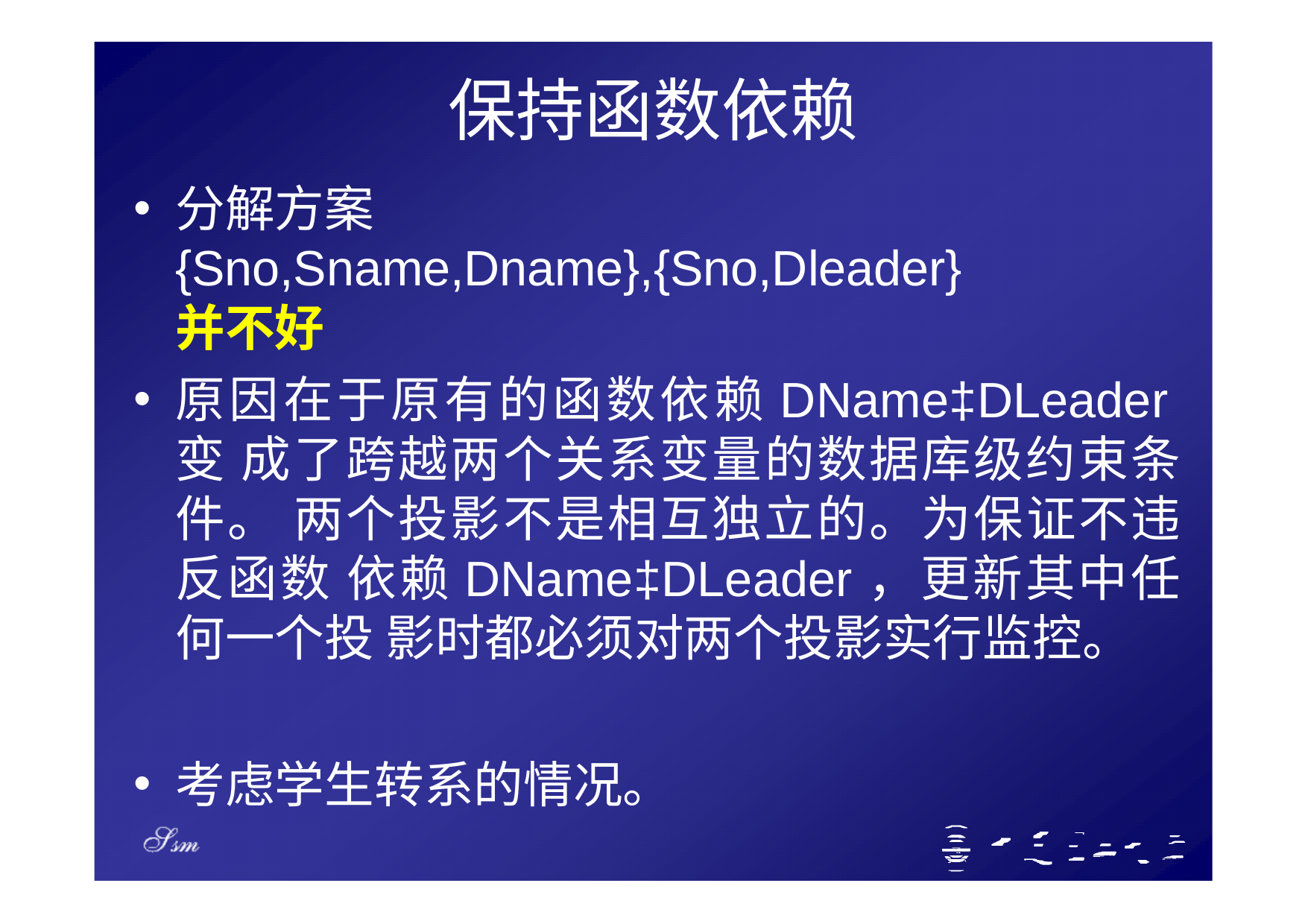

# 保持函数依赖
分解方案
{Sno,Sname,Dname},{Sno,Dleader}
并不好
原因在于原有的函数依赖DName‡DLeader变 成了跨越两个关系变量的数据库级约束条件。 两个投影不是相互独立的。为保证不违反函数 依赖DName‡DLeader，更新其中任何一个投 影时都必须对两个投影实行监控。

考虑学生转系的情况。

Ssm